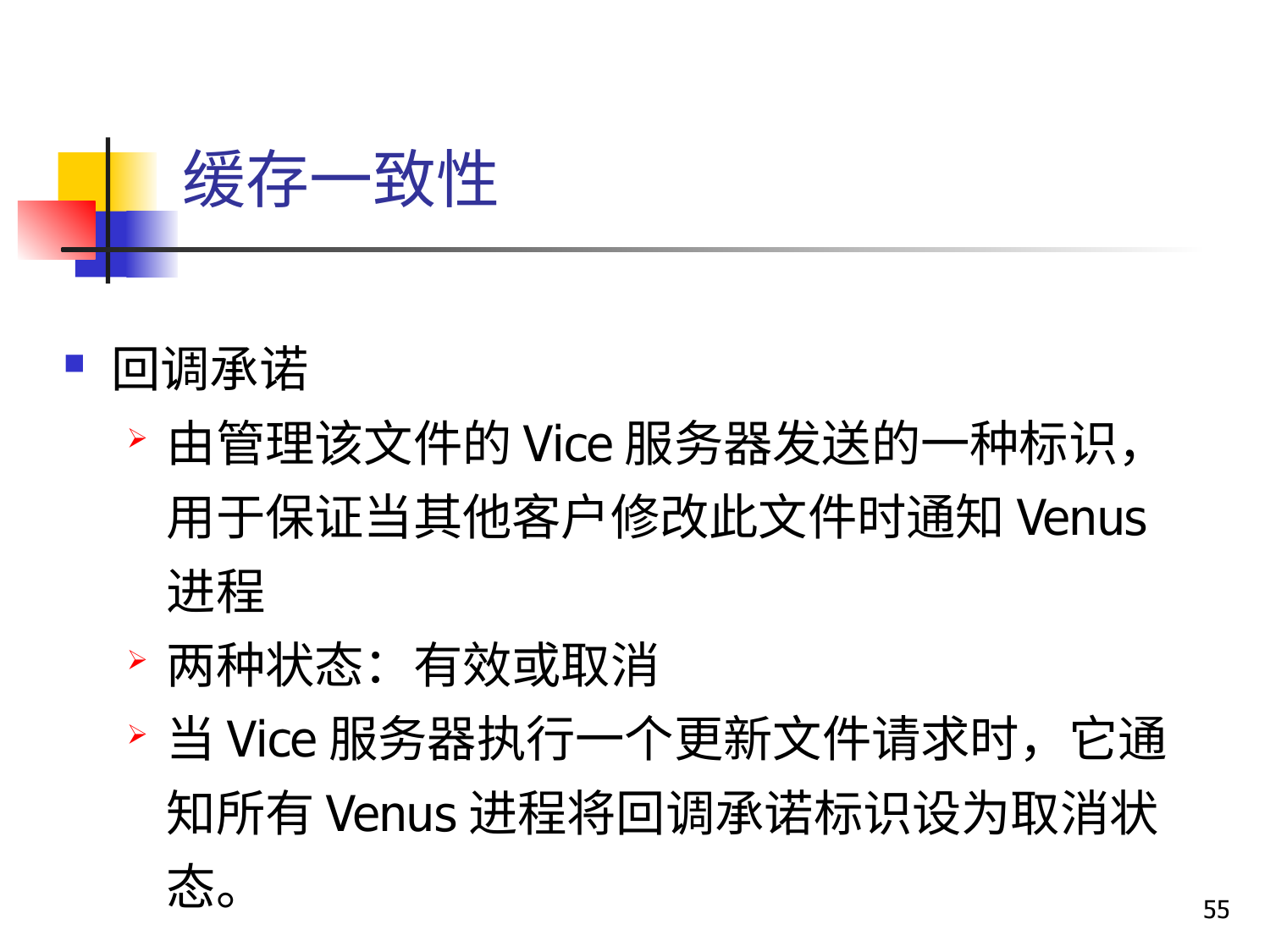

缓存一致性
回调承诺
由管理该文件的Vice服务器发送的一种标识，用于保证当其他客户修改此文件时通知Venus进程
两种状态：有效或取消
当Vice服务器执行一个更新文件请求时，它通知所有Venus进程将回调承诺标识设为取消状态。
55